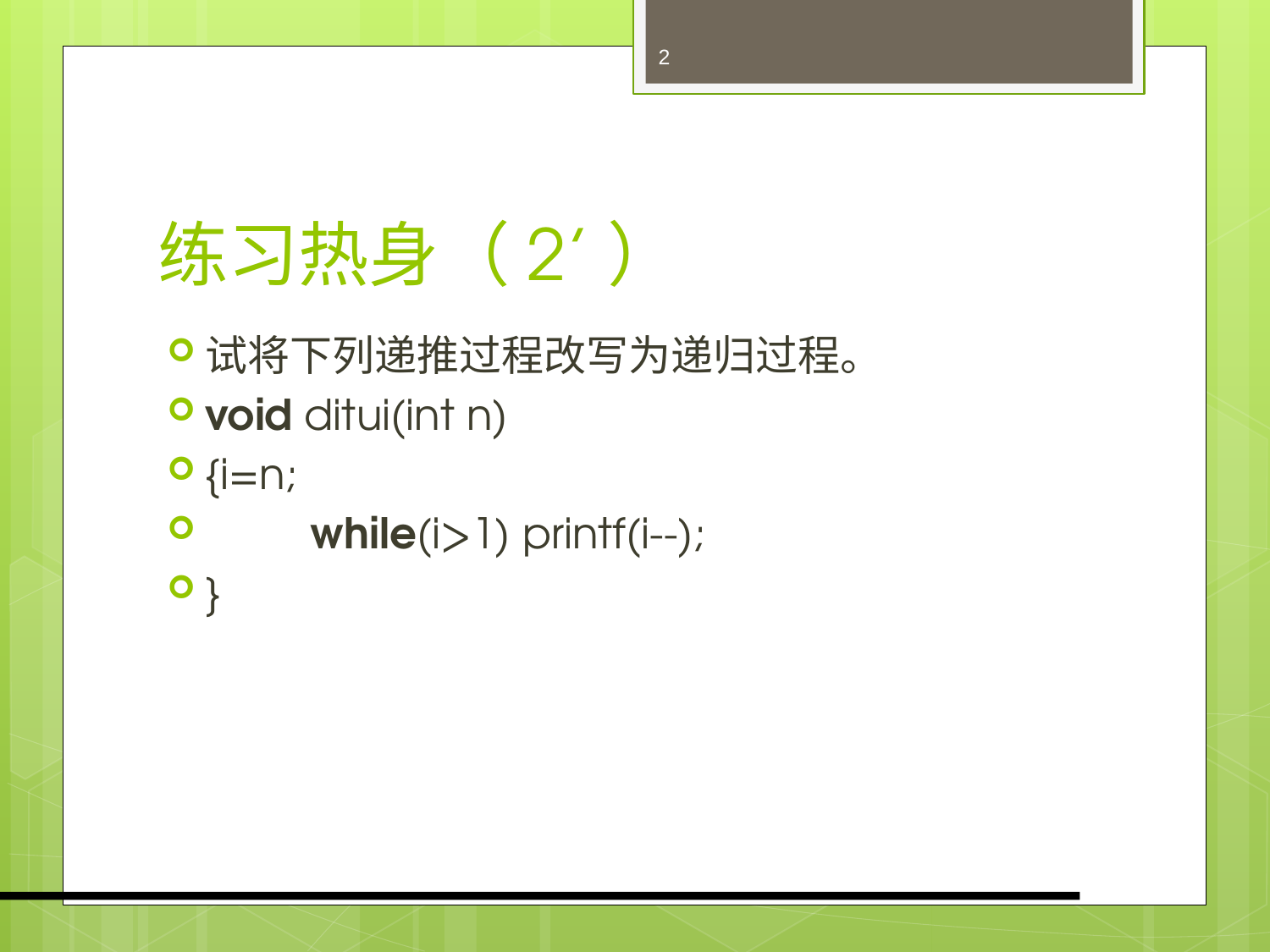

2
# 练习热身（2’）
试将下列递推过程改写为递归过程。
void ditui(int n)
{i=n;
         while(i>1) printf(i--);
}